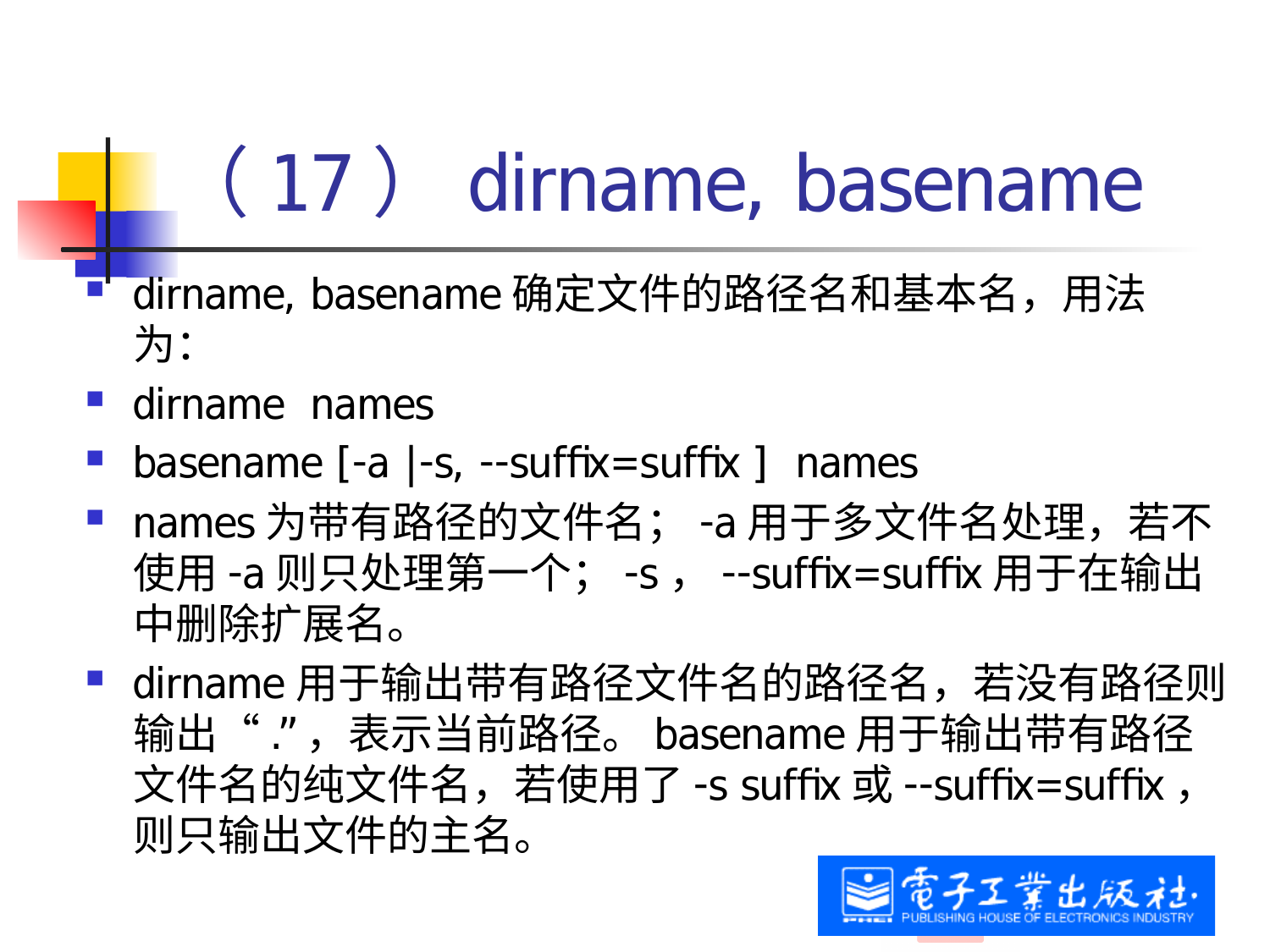

# （17）dirname, basename
dirname, basename确定文件的路径名和基本名，用法为：
dirname  names
basename [-a |-s, --suffix=suffix ]  names
names为带有路径的文件名；-a用于多文件名处理，若不使用-a则只处理第一个；-s，--suffix=suffix用于在输出中删除扩展名。
dirname用于输出带有路径文件名的路径名，若没有路径则输出“.”，表示当前路径。basename用于输出带有路径文件名的纯文件名，若使用了-s suffix或--suffix=suffix，则只输出文件的主名。